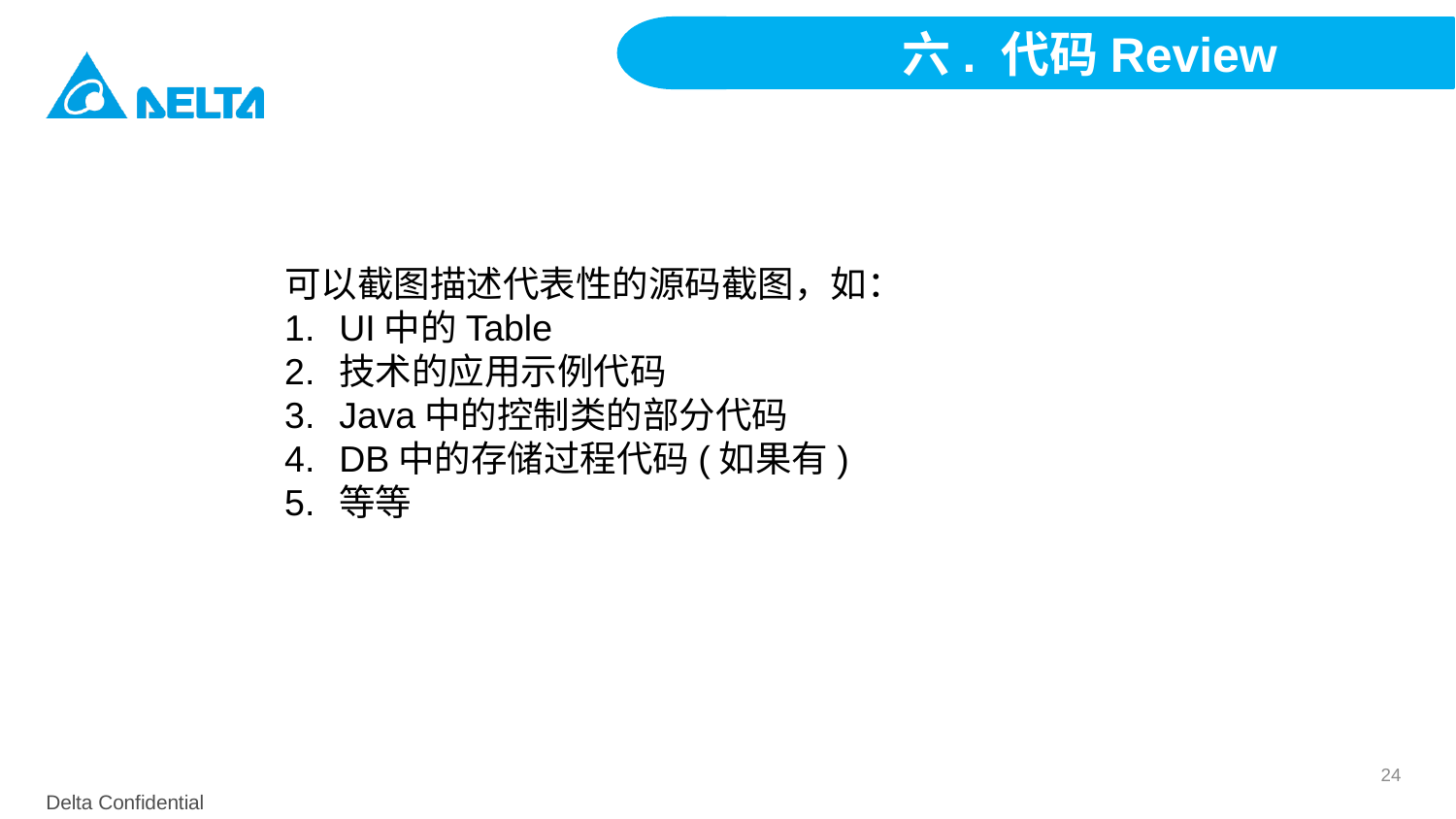

六. 代码Review

可以截图描述代表性的源码截图，如：
UI中的Table
技术的应用示例代码
Java中的控制类的部分代码
DB中的存储过程代码(如果有)
等等
24